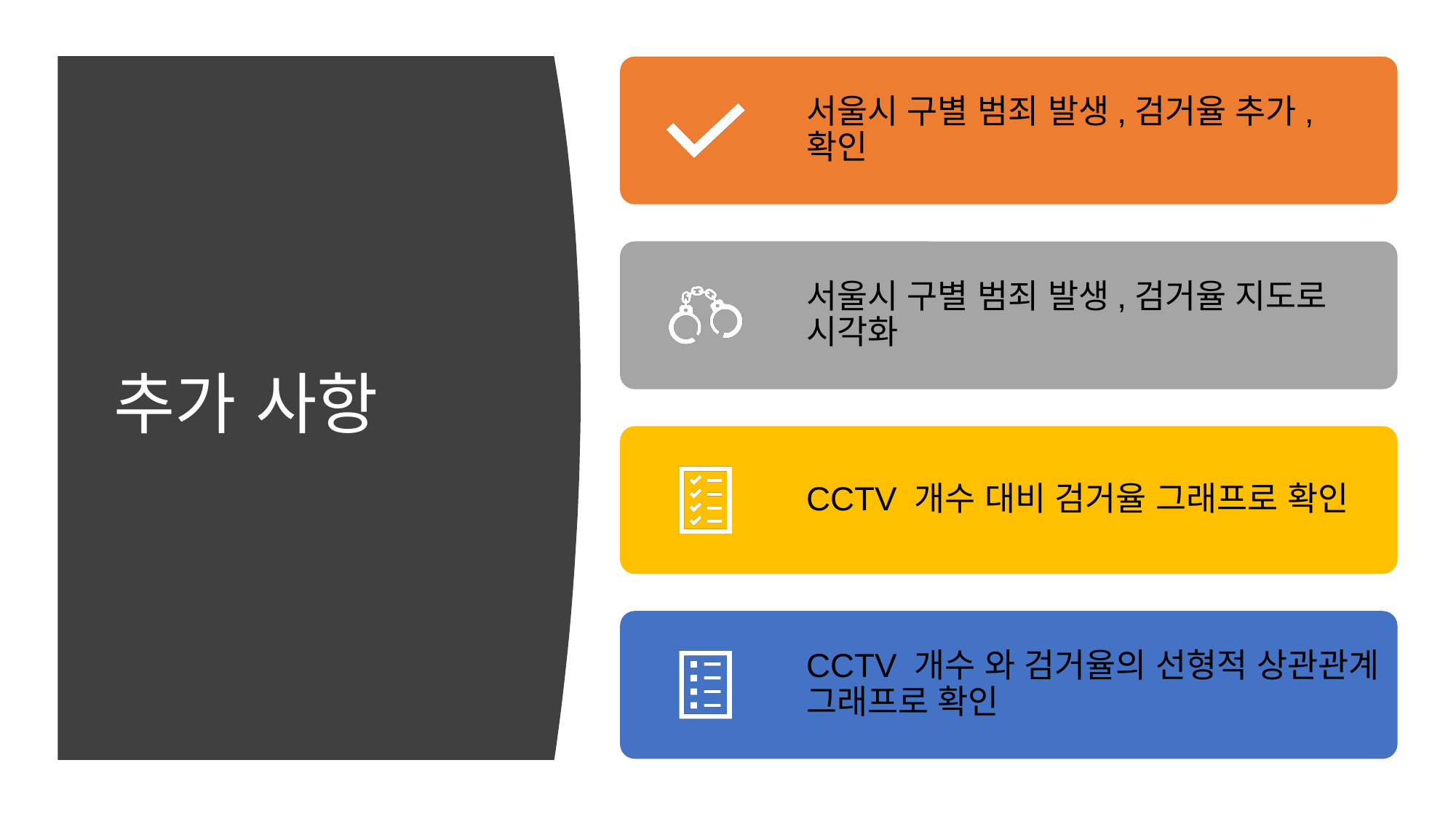

서울시 구별 범죄 발생,검거율 추가,확인
서울시 구별 범죄 발생,검거율 지도로 시각화
CCTV 개수 대비 검거율 그래프로 확인
CCTV 개수 와 검거율의 선형적 상관관계 그래프로 확인

# 추가 사항